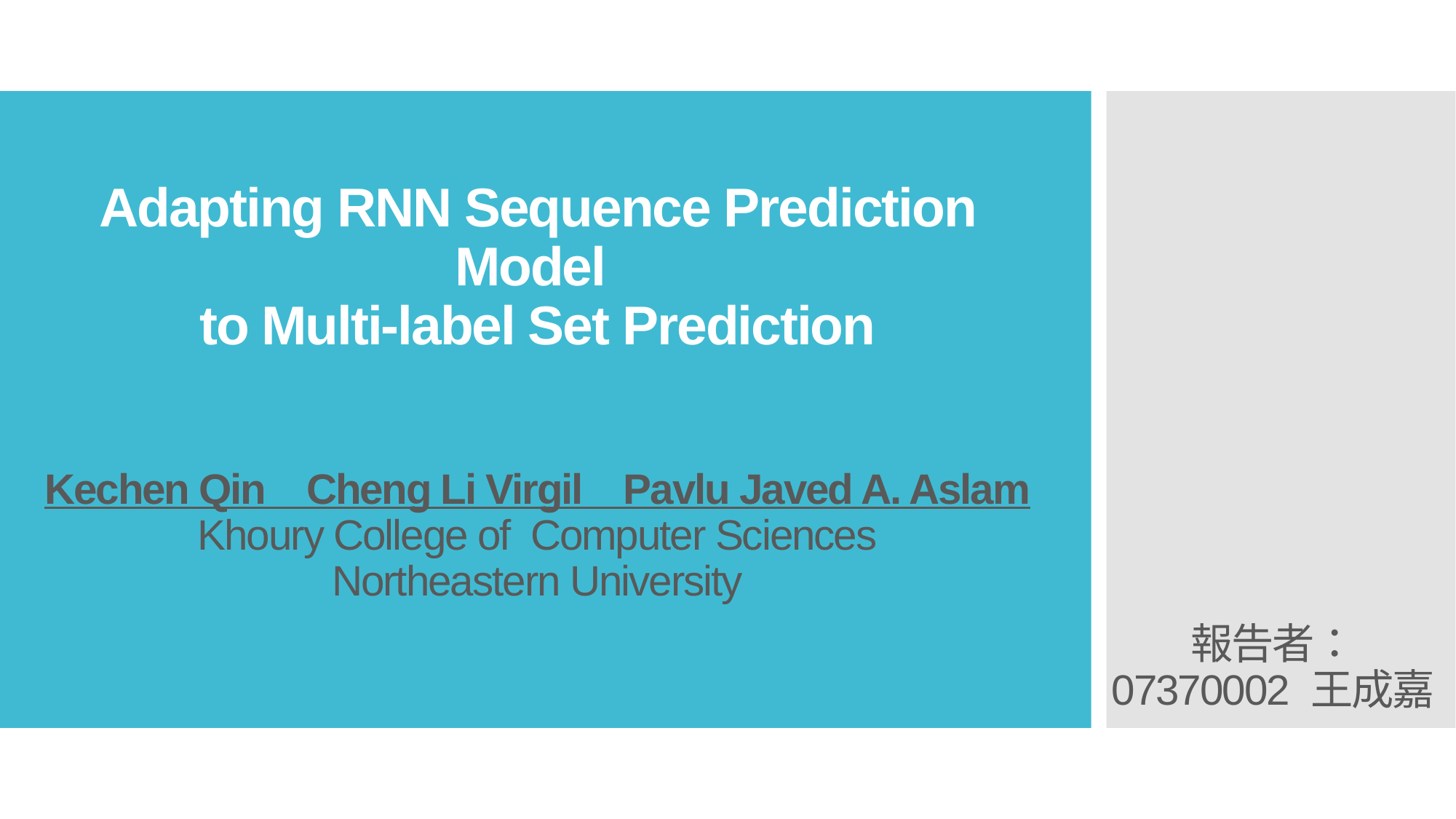

Adapting RNN Sequence Prediction Model
to Multi-label Set Prediction
Kechen Qin    Cheng Li Virgil    Pavlu Javed A. Aslam
Khoury College of  Computer Sciences
Northeastern University

# 報告者： 07370002 王成嘉